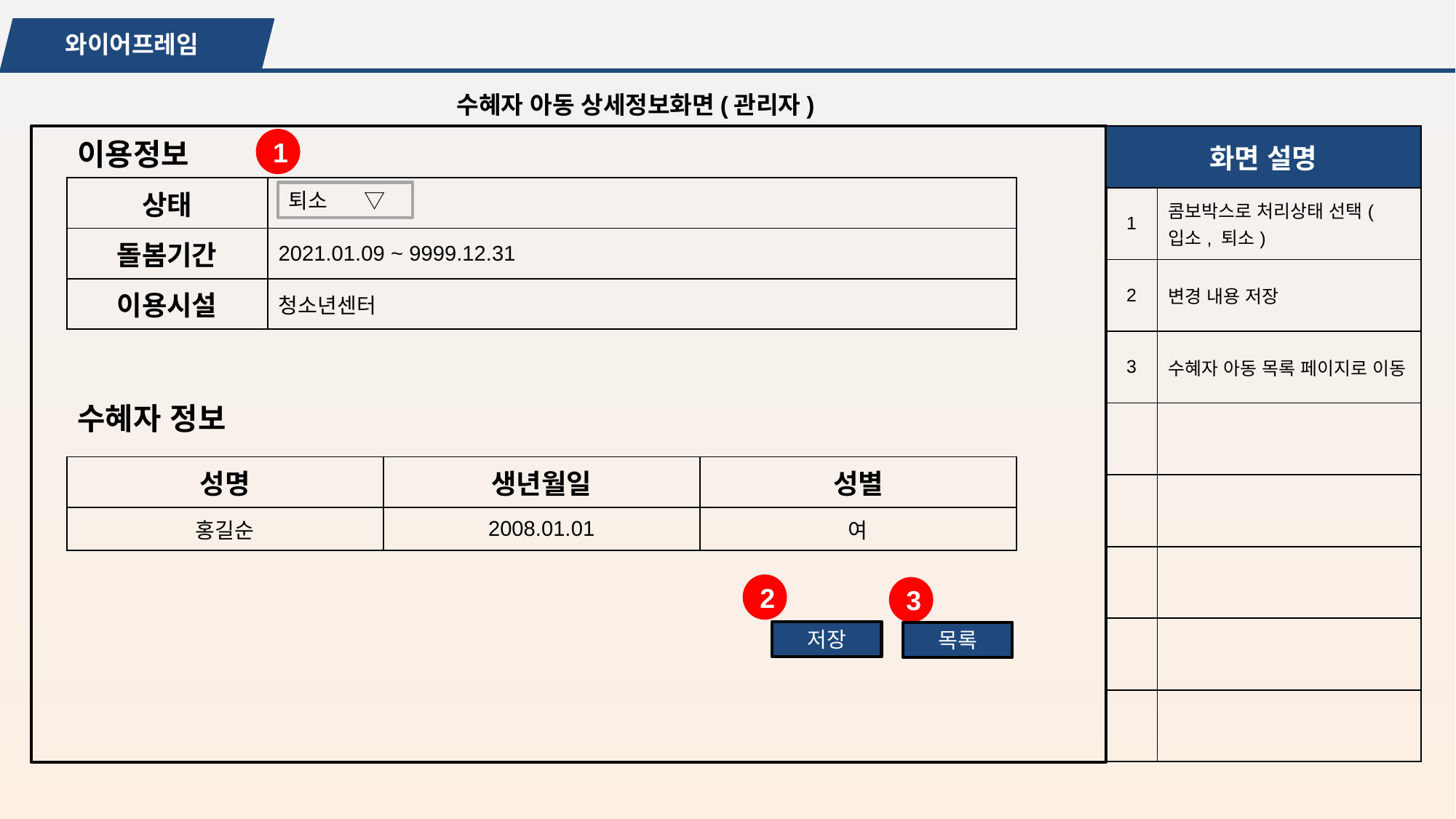

와이어프레임

수혜자 아동 상세정보화면(관리자)
| 화면 설명 |  |
| --- | --- |
| 1 | 콤보박스로 처리상태 선택(입소, 퇴소) |
| 2 | 변경 내용 저장 |
| 3 | 수혜자 아동 목록 페이지로 이동 |
|  |  |
|  |  |
|  |  |
|  |  |
|  |  |

1
이용정보
| 상태 |  |
| --- | --- |
| 돌봄기간 | 2021.01.09 ~ 9999.12.31 |
| 이용시설 | 청소년센터 |
퇴소      ▽
수혜자 정보
| 성명 | 생년월일 | 성별 |
| --- | --- | --- |
| 홍길순 | 2008.01.01 | 여 |
2
3
저장
목록